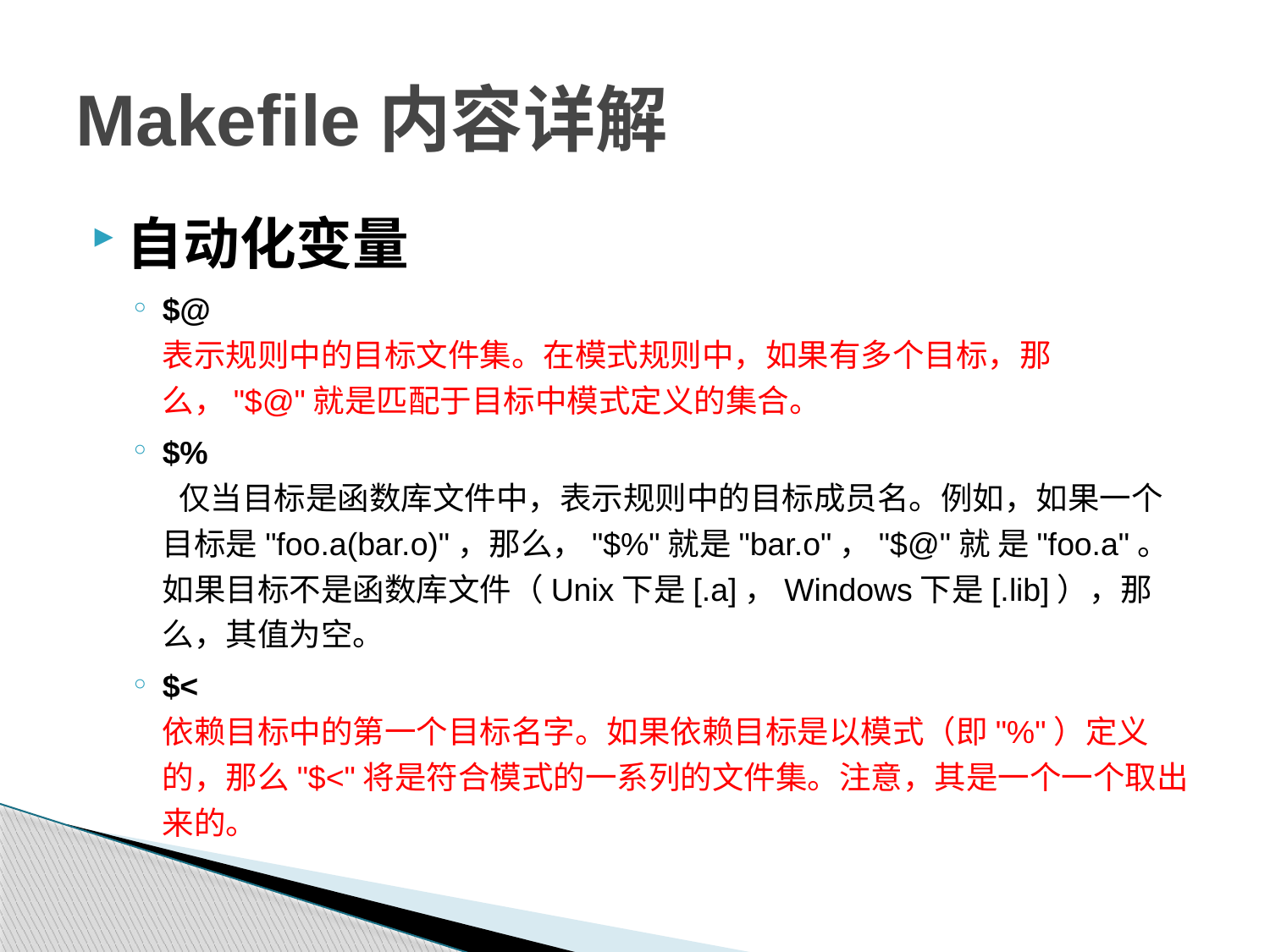

# Makefile内容详解
自动化变量
$@
表示规则中的目标文件集。在模式规则中，如果有多个目标，那么，"$@"就是匹配于目标中模式定义的集合。
$%
 仅当目标是函数库文件中，表示规则中的目标成员名。例如，如果一个目标是"foo.a(bar.o)"，那么，"$%"就是"bar.o"，"$@"就 是"foo.a"。如果目标不是函数库文件（Unix下是[.a]，Windows下是[.lib]），那么，其值为空。
$<
依赖目标中的第一个目标名字。如果依赖目标是以模式（即"%"）定义的，那么"$<"将是符合模式的一系列的文件集。注意，其是一个一个取出来的。